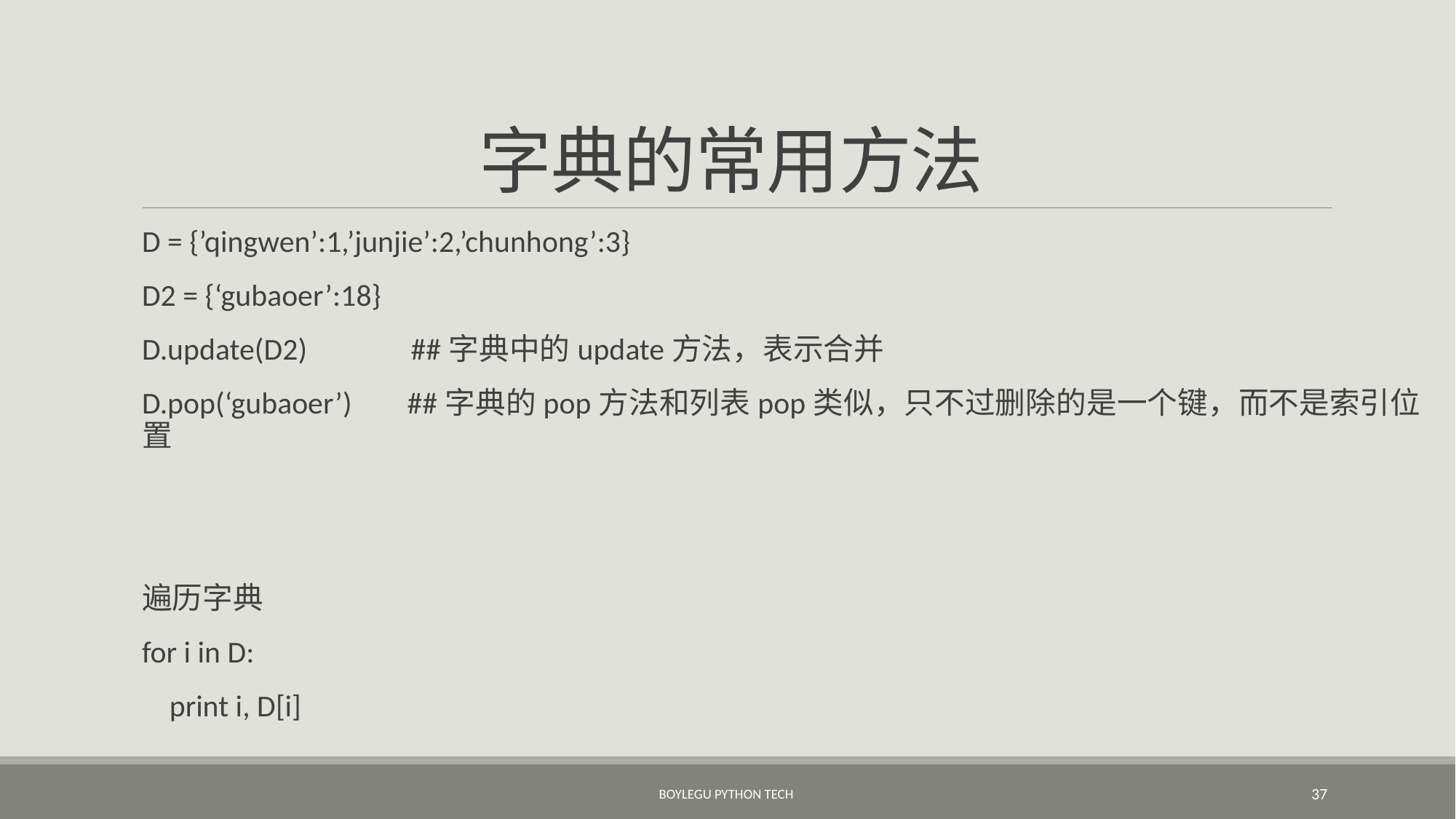

# 字典的常用方法
D = {’qingwen’:1,’junjie’:2,’chunhong’:3}
D2 = {‘gubaoer’:18}
D.update(D2)               ##字典中的update方法，表示合并
D.pop(‘gubaoer’)        ##字典的pop方法和列表pop类似，只不过删除的是一个键，而不是索引位置

遍历字典
for i in D:
    print i, D[i]
BoyleGu Python Tech
37